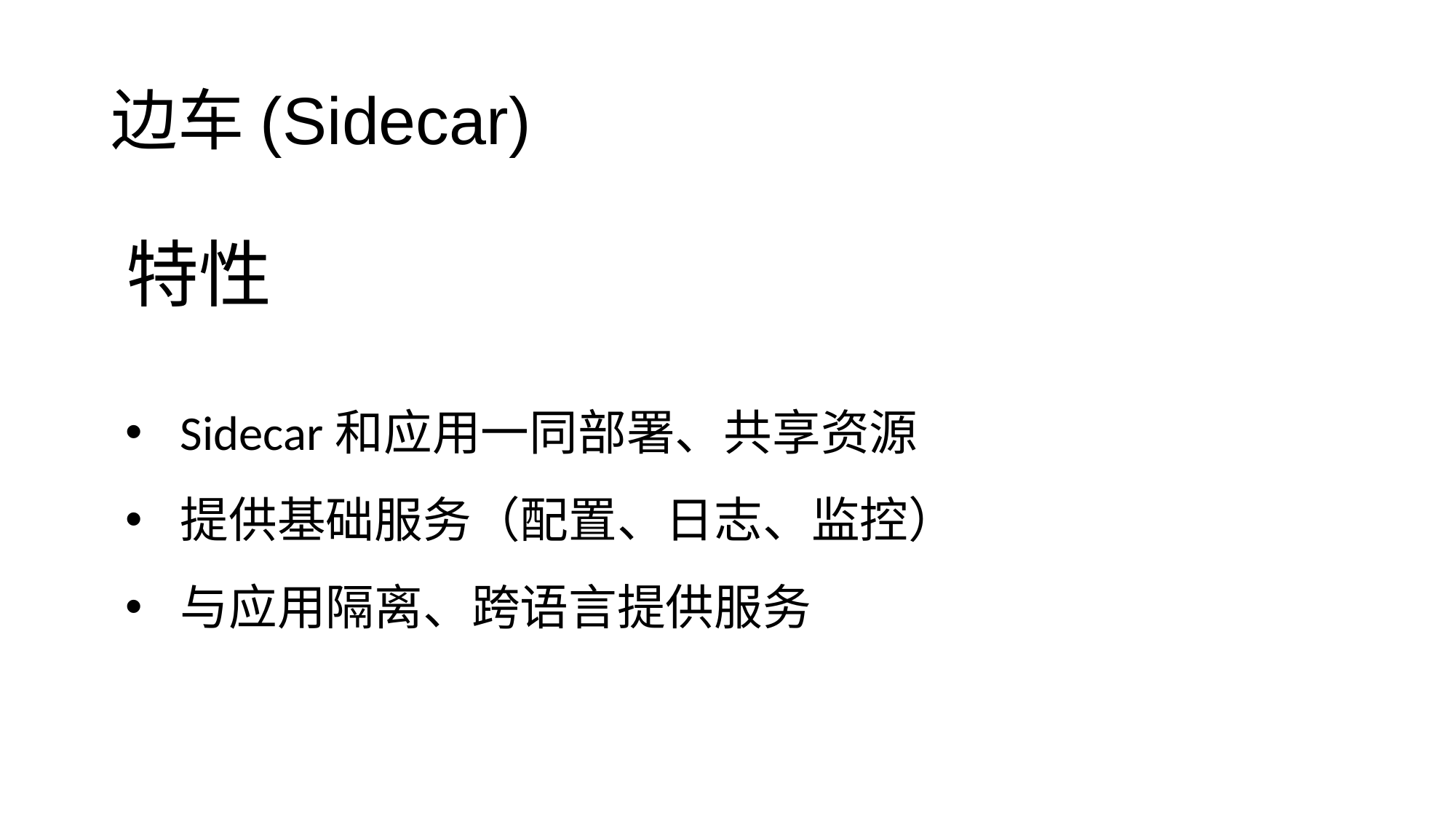

# 边车(Sidecar)
特性
Sidecar和应用一同部署、共享资源
提供基础服务（配置、日志、监控）
与应用隔离、跨语言提供服务